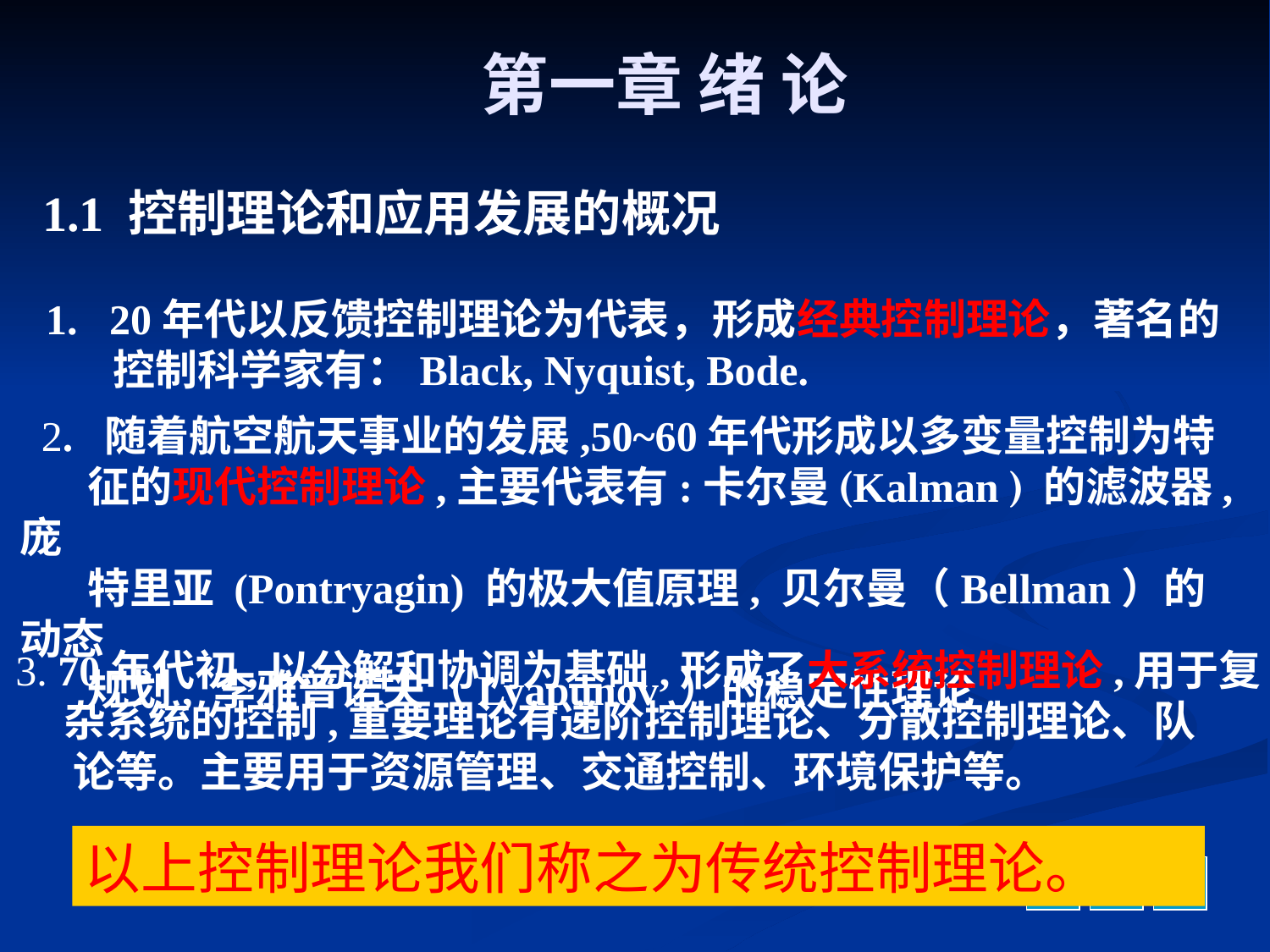

第一章 绪 论
1.1 控制理论和应用发展的概况
20年代以反馈控制理论为代表，形成经典控制理论，著名的
      控制科学家有：Black, Nyquist, Bode.
  2.  随着航空航天事业的发展,50~60年代形成以多变量控制为特
      征的现代控制理论,主要代表有:卡尔曼(Kalman ) 的滤波器, 庞
      特里亚 (Pontryagin) 的极大值原理, 贝尔曼（Bellman）的 动态
      规划, 李雅普诺夫（Lyapunov ）的稳定性理论.
3. 70年代初,以分解和协调为基础,形成了大系统控制理论,用于复
    杂系统的控制,重要理论有递阶控制理论、分散控制理论、队
     论等。主要用于资源管理、交通控制、环境保护等。
以上控制理论我们称之为传统控制理论。